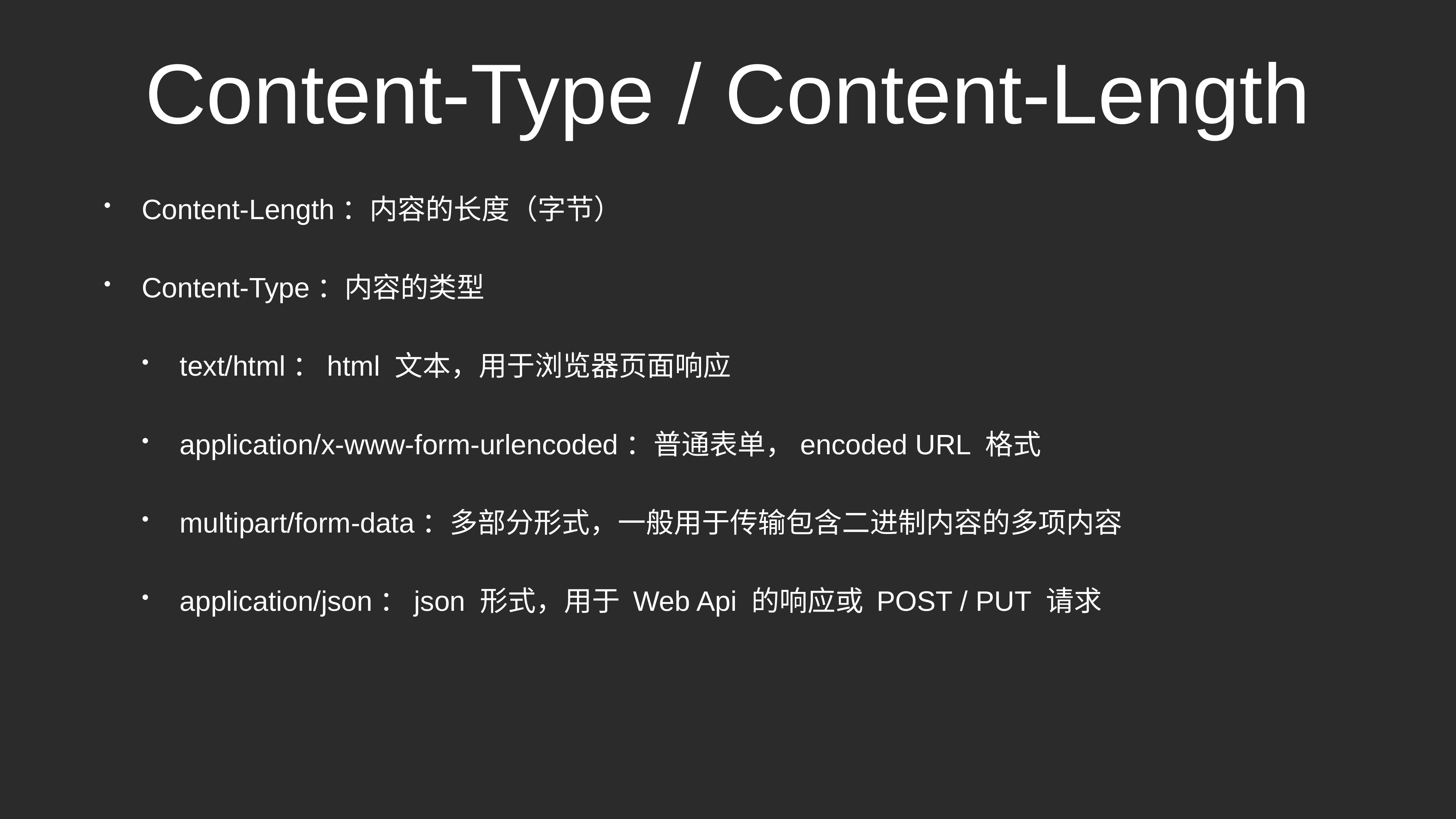

# Content-Type / Content-Length
Content-Length：内容的长度（字节）
Content-Type：内容的类型
text/html：html 文本，用于浏览器页面响应
application/x-www-form-urlencoded：普通表单，encoded URL 格式
multipart/form-data：多部分形式，一般用于传输包含二进制内容的多项内容
application/json：json 形式，用于 Web Api 的响应或 POST / PUT 请求